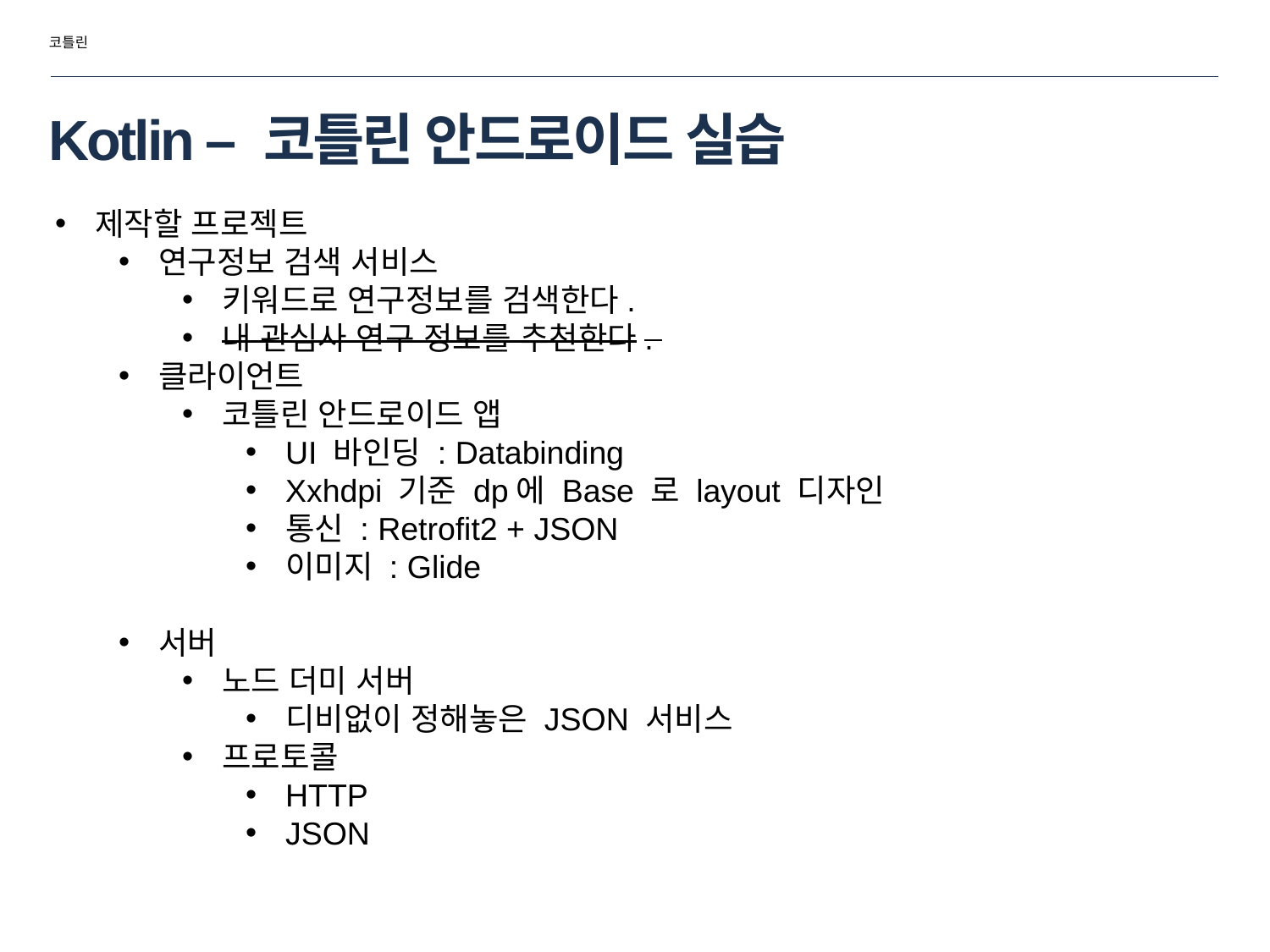

코틀린
# Kotlin – 코틀린 안드로이드 실습
제작할 프로젝트
연구정보 검색 서비스
키워드로 연구정보를 검색한다.
내 관심사 연구 정보를 추천한다.
클라이언트
코틀린 안드로이드 앱
UI 바인딩 : Databinding
Xxhdpi 기준 dp에 Base 로 layout 디자인
통신 : Retrofit2 + JSON
이미지 : Glide

서버
노드 더미 서버
디비없이 정해놓은 JSON 서비스
프로토콜
HTTP
JSON